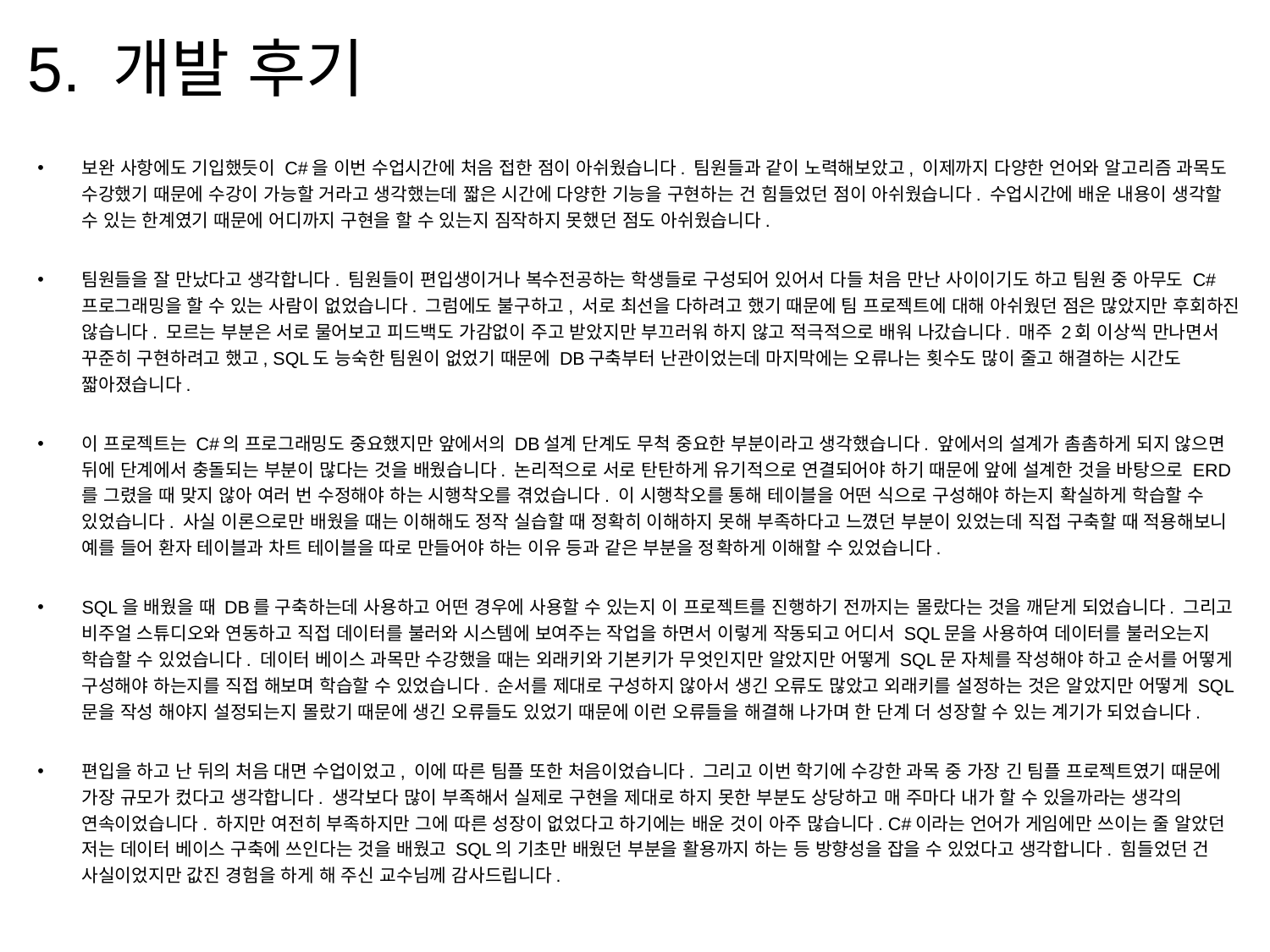

# 5. 개발 후기
보완 사항에도 기입했듯이 C#을 이번 수업시간에 처음 접한 점이 아쉬웠습니다. 팀원들과 같이 노력해보았고, 이제까지 다양한 언어와 알고리즘 과목도 수강했기 때문에 수강이 가능할 거라고 생각했는데 짧은 시간에 다양한 기능을 구현하는 건 힘들었던 점이 아쉬웠습니다. 수업시간에 배운 내용이 생각할 수 있는 한계였기 때문에 어디까지 구현을 할 수 있는지 짐작하지 못했던 점도 아쉬웠습니다.

팀원들을 잘 만났다고 생각합니다. 팀원들이 편입생이거나 복수전공하는 학생들로 구성되어 있어서 다들 처음 만난 사이이기도 하고 팀원 중 아무도 C# 프로그래밍을 할 수 있는 사람이 없었습니다. 그럼에도 불구하고, 서로 최선을 다하려고 했기 때문에 팀 프로젝트에 대해 아쉬웠던 점은 많았지만 후회하진 않습니다. 모르는 부분은 서로 물어보고 피드백도 가감없이 주고 받았지만 부끄러워 하지 않고 적극적으로 배워 나갔습니다. 매주 2회 이상씩 만나면서 꾸준히 구현하려고 했고, SQL도 능숙한 팀원이 없었기 때문에 DB구축부터 난관이었는데 마지막에는 오류나는 횟수도 많이 줄고 해결하는 시간도 짧아졌습니다.

이 프로젝트는 C#의 프로그래밍도 중요했지만 앞에서의 DB설계 단계도 무척 중요한 부분이라고 생각했습니다. 앞에서의 설계가 촘촘하게 되지 않으면 뒤에 단계에서 충돌되는 부분이 많다는 것을 배웠습니다. 논리적으로 서로 탄탄하게 유기적으로 연결되어야 하기 때문에 앞에 설계한 것을 바탕으로 ERD를 그렸을 때 맞지 않아 여러 번 수정해야 하는 시행착오를 겪었습니다. 이 시행착오를 통해 테이블을 어떤 식으로 구성해야 하는지 확실하게 학습할 수 있었습니다. 사실 이론으로만 배웠을 때는 이해해도 정작 실습할 때 정확히 이해하지 못해 부족하다고 느꼈던 부분이 있었는데 직접 구축할 때 적용해보니 예를 들어 환자 테이블과 차트 테이블을 따로 만들어야 하는 이유 등과 같은 부분을 정확하게 이해할 수 있었습니다.

SQL을 배웠을 때 DB를 구축하는데 사용하고 어떤 경우에 사용할 수 있는지 이 프로젝트를 진행하기 전까지는 몰랐다는 것을 깨닫게 되었습니다. 그리고 비주얼 스튜디오와 연동하고 직접 데이터를 불러와 시스템에 보여주는 작업을 하면서 이렇게 작동되고 어디서 SQL문을 사용하여 데이터를 불러오는지 학습할 수 있었습니다. 데이터 베이스 과목만 수강했을 때는 외래키와 기본키가 무엇인지만 알았지만 어떻게 SQL문 자체를 작성해야 하고 순서를 어떻게 구성해야 하는지를 직접 해보며 학습할 수 있었습니다. 순서를 제대로 구성하지 않아서 생긴 오류도 많았고 외래키를 설정하는 것은 알았지만 어떻게 SQL문을 작성 해야지 설정되는지 몰랐기 때문에 생긴 오류들도 있었기 때문에 이런 오류들을 해결해 나가며 한 단계 더 성장할 수 있는 계기가 되었습니다.

편입을 하고 난 뒤의 처음 대면 수업이었고, 이에 따른 팀플 또한 처음이었습니다. 그리고 이번 학기에 수강한 과목 중 가장 긴 팀플 프로젝트였기 때문에 가장 규모가 컸다고 생각합니다. 생각보다 많이 부족해서 실제로 구현을 제대로 하지 못한 부분도 상당하고 매 주마다 내가 할 수 있을까라는 생각의 연속이었습니다. 하지만 여전히 부족하지만 그에 따른 성장이 없었다고 하기에는 배운 것이 아주 많습니다. C#이라는 언어가 게임에만 쓰이는 줄 알았던 저는 데이터 베이스 구축에 쓰인다는 것을 배웠고 SQL의 기초만 배웠던 부분을 활용까지 하는 등 방향성을 잡을 수 있었다고 생각합니다. 힘들었던 건 사실이었지만 값진 경험을 하게 해 주신 교수님께 감사드립니다.